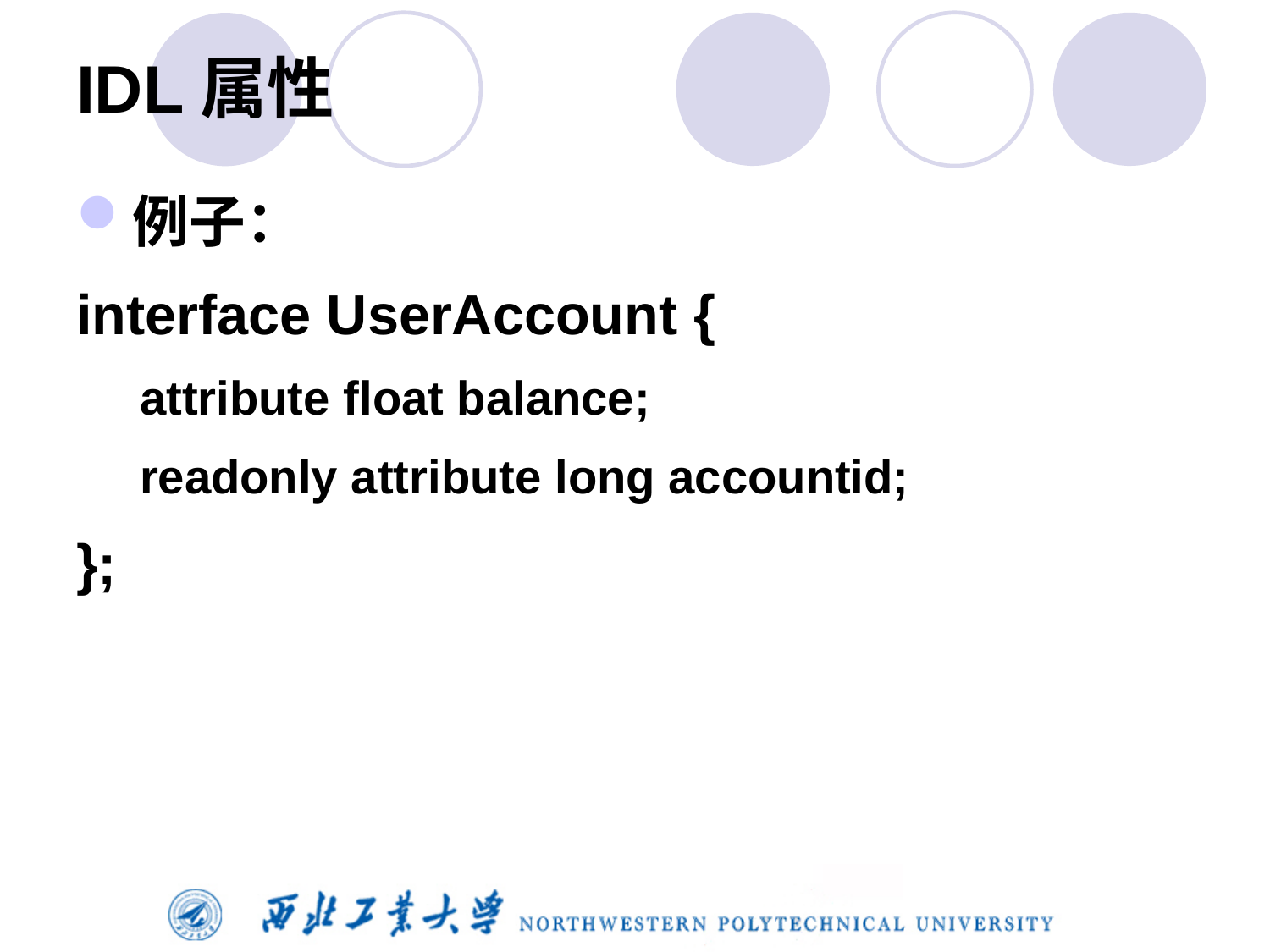

# IDL属性
例子：
interface UserAccount {
attribute float balance;
readonly attribute long accountid;
};